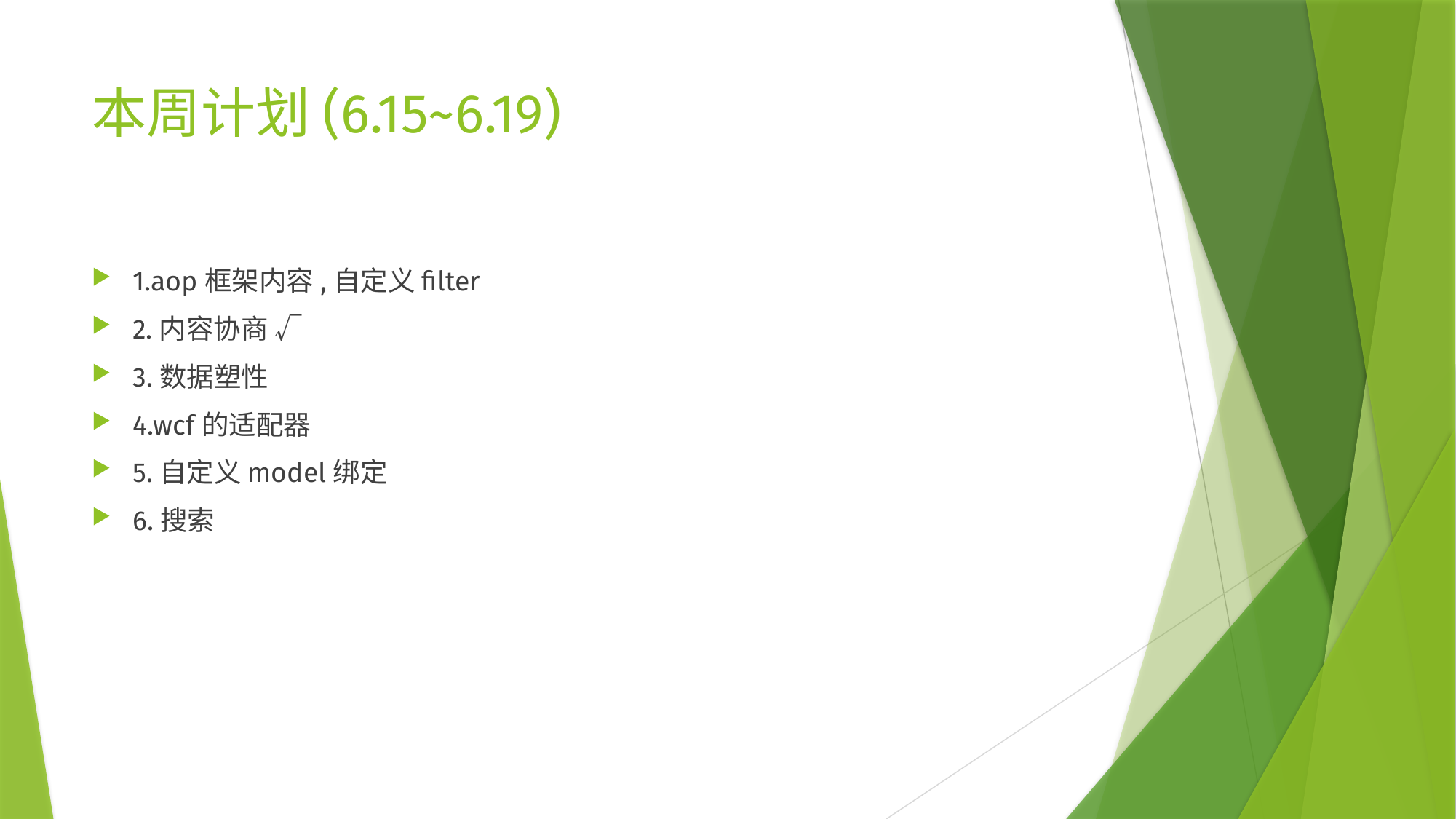

# 本周计划(6.15~6.19)
1.aop框架内容,自定义filter
2.内容协商 √
3.数据塑性
4.wcf的适配器
5.自定义model绑定
6.搜索